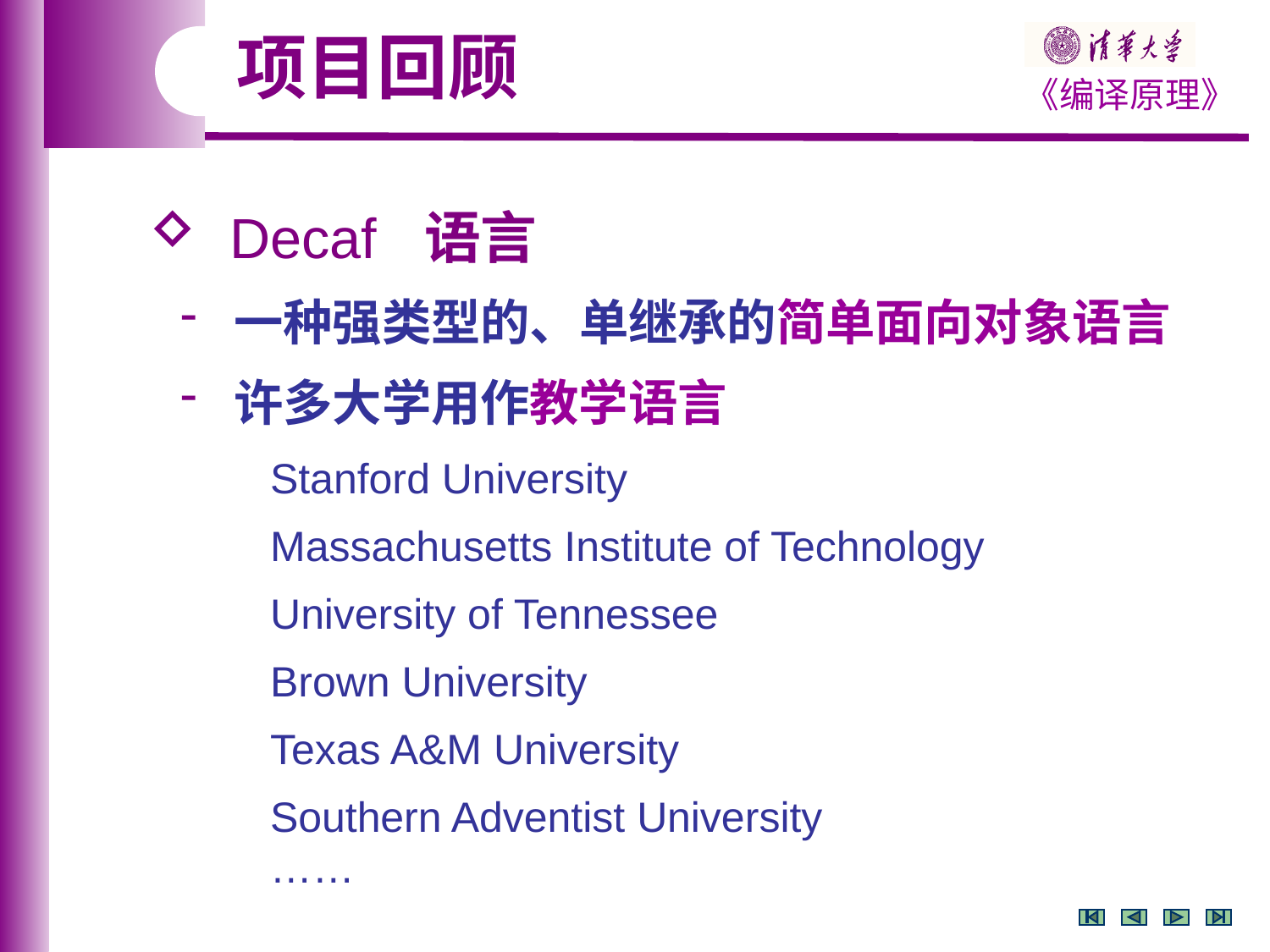

项目回顾
  Decaf 语言

 一种强类型的、单继承的简单面向对象语言

 许多大学用作教学语言

     Stanford University

     Massachusetts Institute of Technology

     University of Tennessee

     Brown University

     Texas A&M University

     Southern Adventist University
     ……